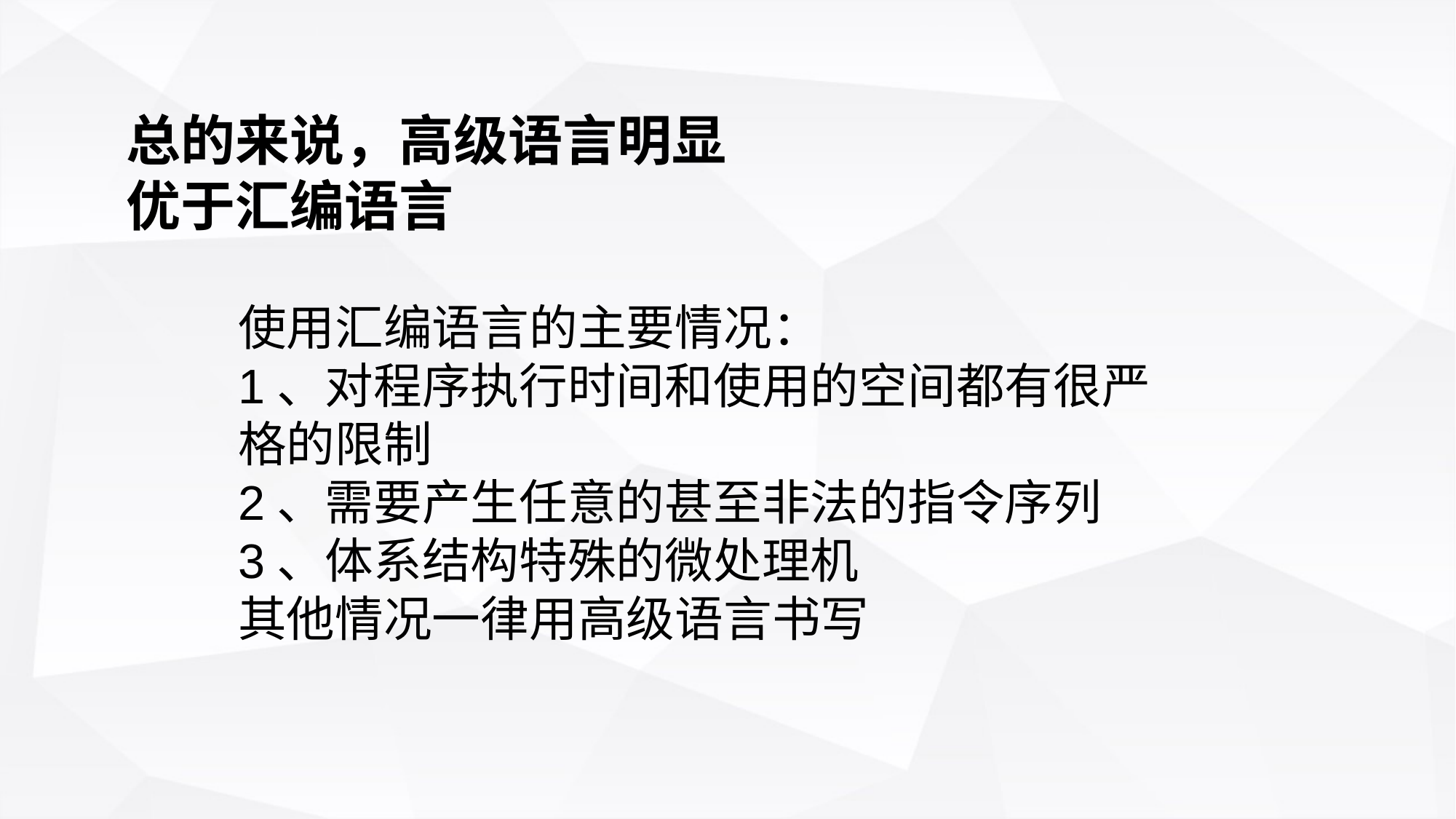

总的来说，高级语言明显优于汇编语言
使用汇编语言的主要情况：
1、对程序执行时间和使用的空间都有很严格的限制
2、需要产生任意的甚至非法的指令序列
3、体系结构特殊的微处理机
其他情况一律用高级语言书写